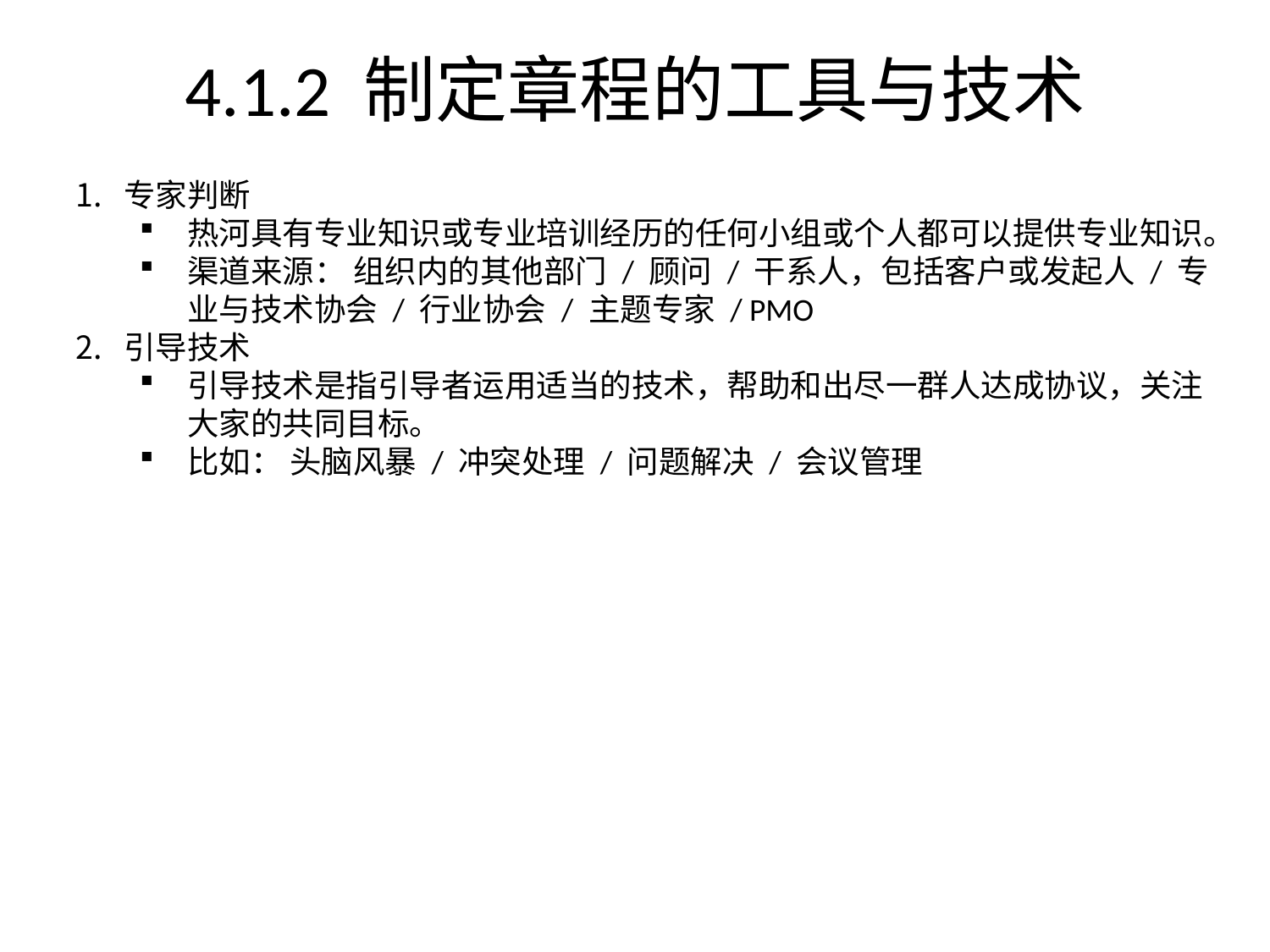

# 4.1.2 制定章程的工具与技术
专家判断
热河具有专业知识或专业培训经历的任何小组或个人都可以提供专业知识。
渠道来源： 组织内的其他部门 / 顾问 / 干系人，包括客户或发起人 / 专业与技术协会 / 行业协会 / 主题专家 / PMO
引导技术
引导技术是指引导者运用适当的技术，帮助和出尽一群人达成协议，关注大家的共同目标。
比如： 头脑风暴 / 冲突处理 / 问题解决 / 会议管理